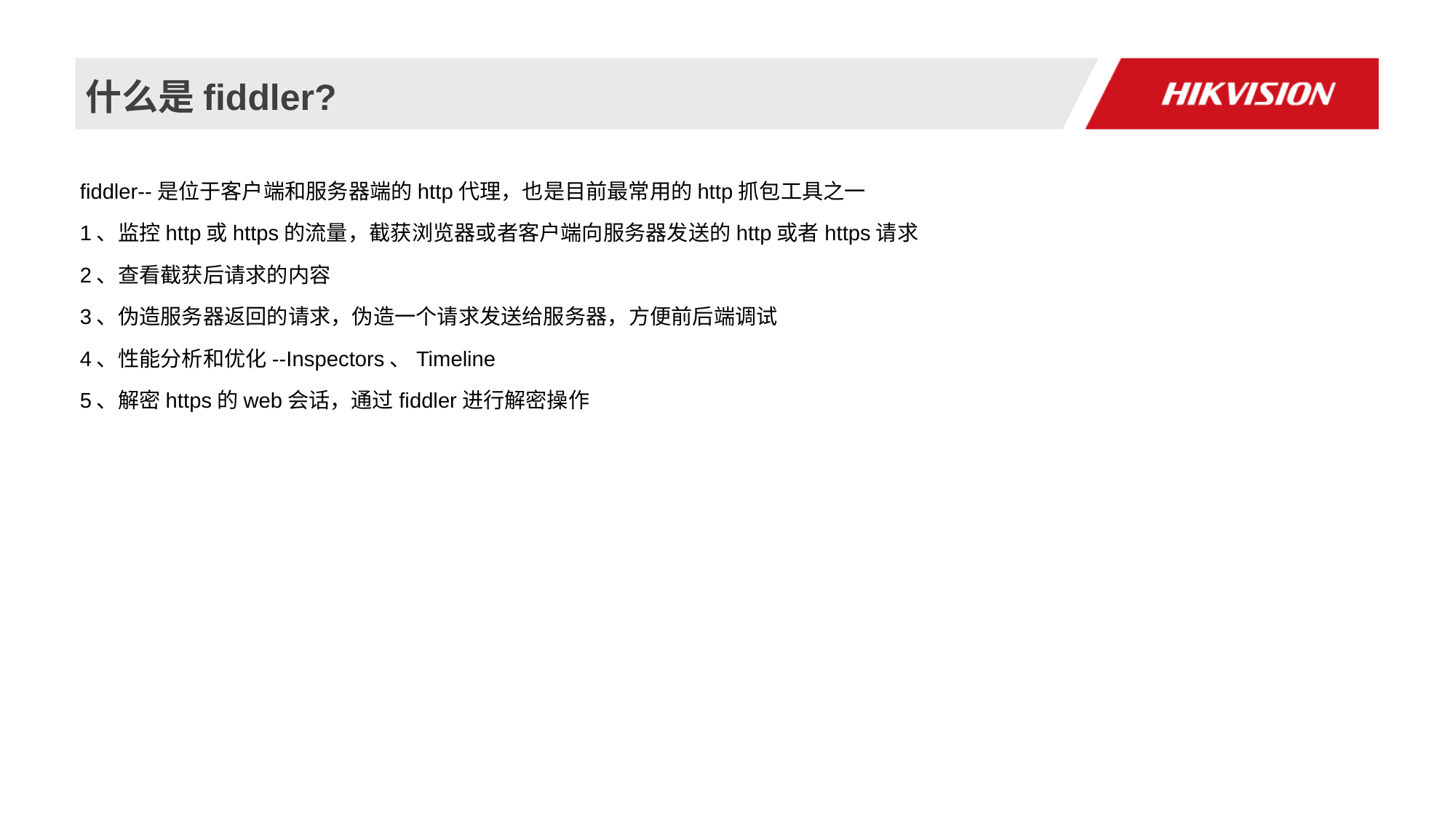

# 什么是fiddler?
fiddler--是位于客户端和服务器端的http代理，也是目前最常用的http抓包工具之一
1、监控http或https的流量，截获浏览器或者客户端向服务器发送的http或者https请求
2、查看截获后请求的内容
3、伪造服务器返回的请求，伪造一个请求发送给服务器，方便前后端调试
4、性能分析和优化--Inspectors、Timeline
5、解密https的web会话，通过fiddler进行解密操作